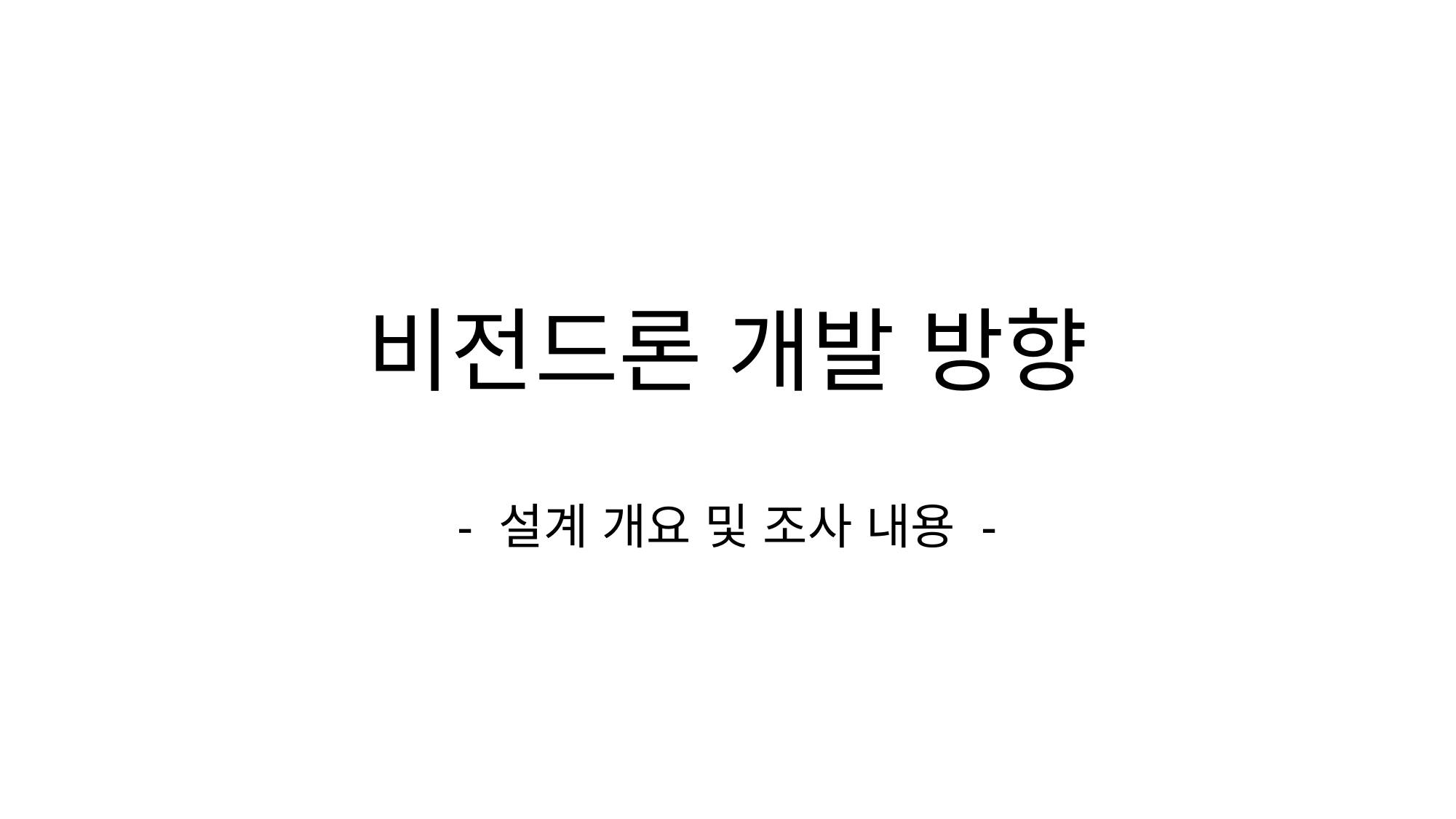

# 비전드론 개발 방향 - 설계 개요 및 조사 내용 -